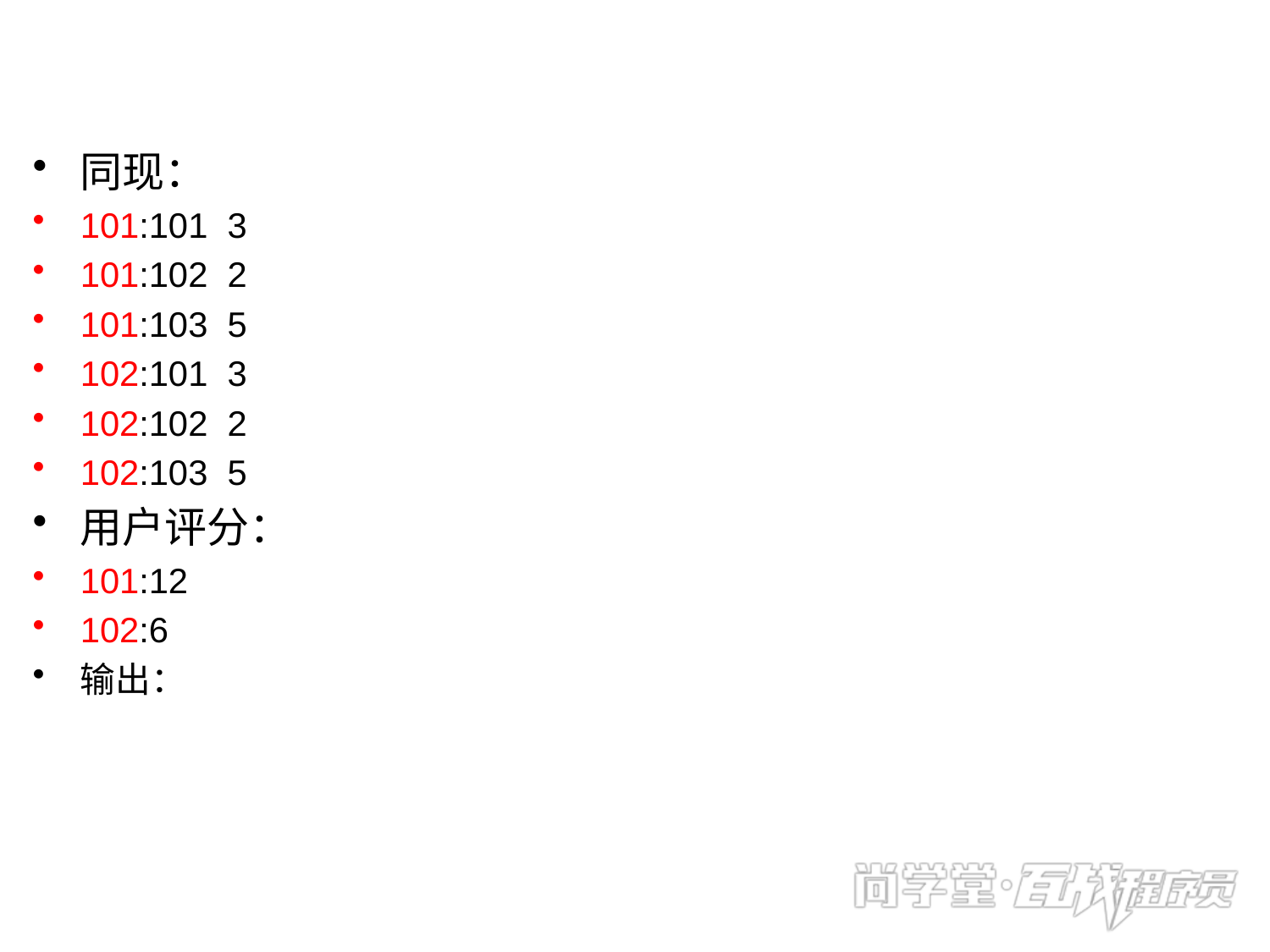

同现：
101:101  3
101:102  2
101:103  5
102:101  3
102:102  2
102:103  5
用户评分：
101:12
102:6
输出：